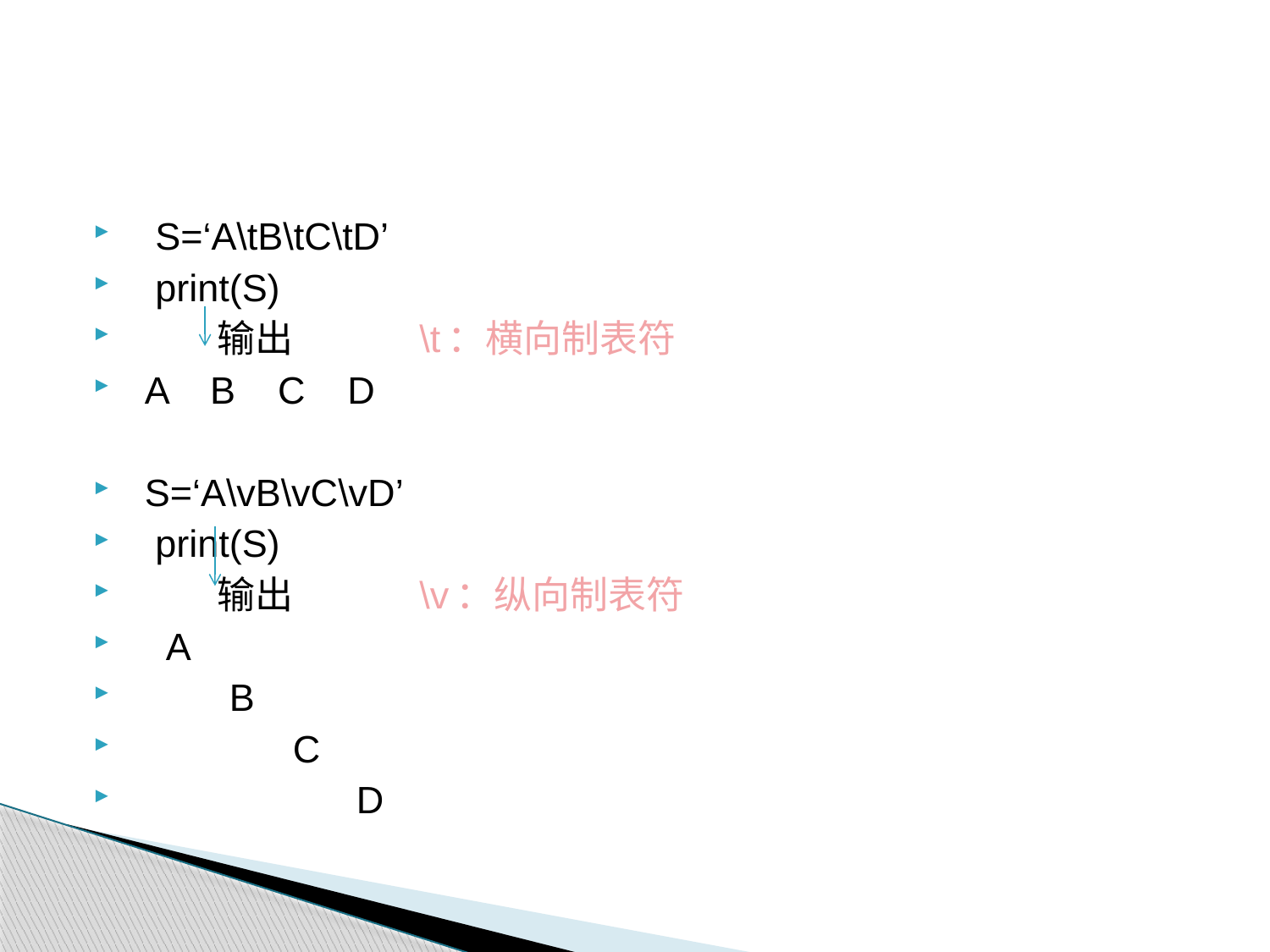

#
  S=‘A\tB\tC\tD’
  print(S)
         输出              \t：横向制表符
 A    B    C    D

 S=‘A\vB\vC\vD’
  print(S)
         输出              \v：纵向制表符
   A
         B
               C
                     D